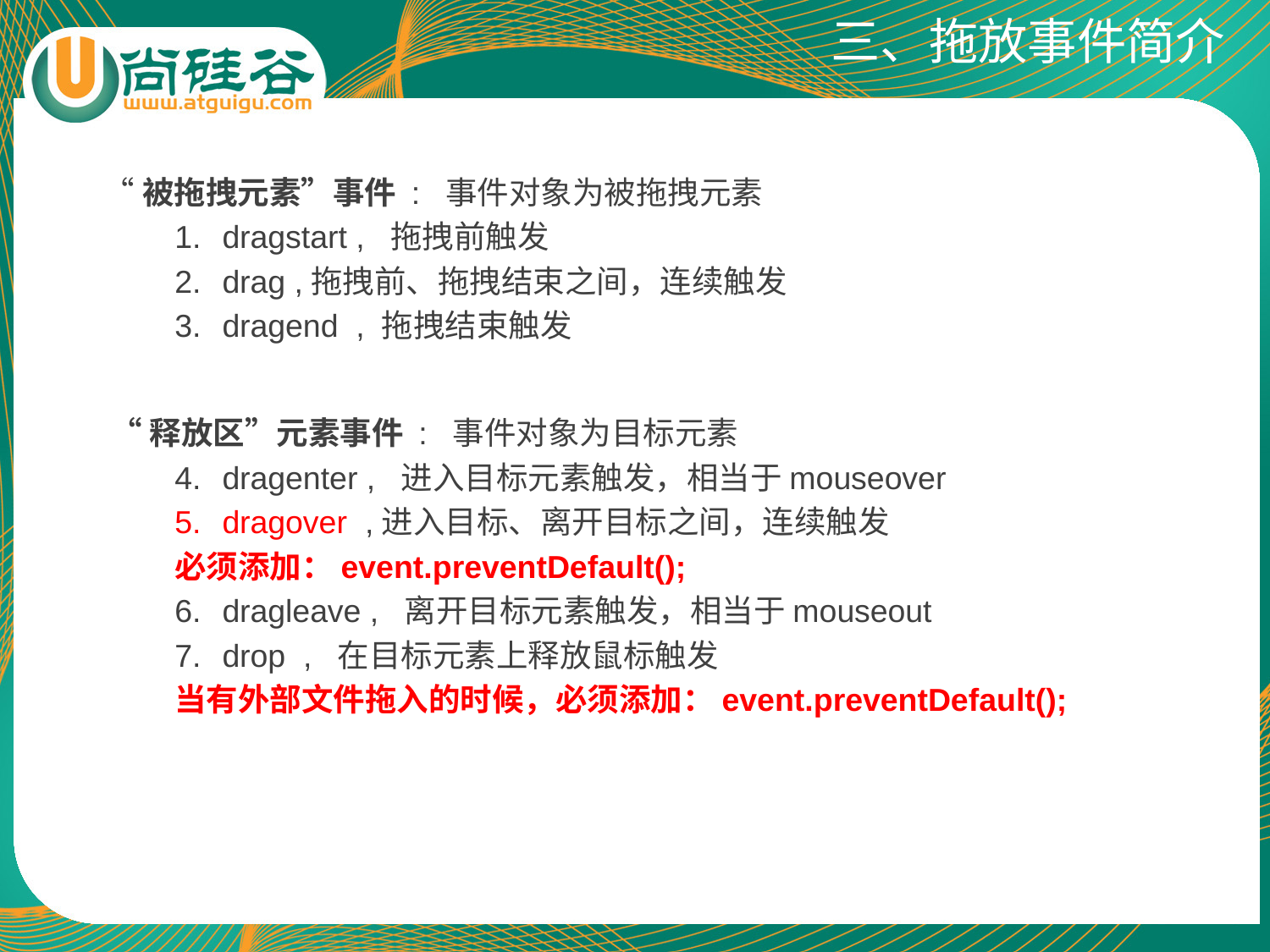

三、拖放事件简介
“被拖拽元素”事件 :  事件对象为被拖拽元素
dragstart ,  拖拽前触发
drag ,拖拽前、拖拽结束之间，连续触发
dragend  , 拖拽结束触发

 “释放区”元素事件 :  事件对象为目标元素
dragenter ,  进入目标元素触发，相当于mouseover
dragover  ,进入目标、离开目标之间，连续触发
必须添加：event.preventDefault();
dragleave ,  离开目标元素触发，相当于mouseout
drop  ,  在目标元素上释放鼠标触发
	当有外部文件拖入的时候，必须添加：event.preventDefault();